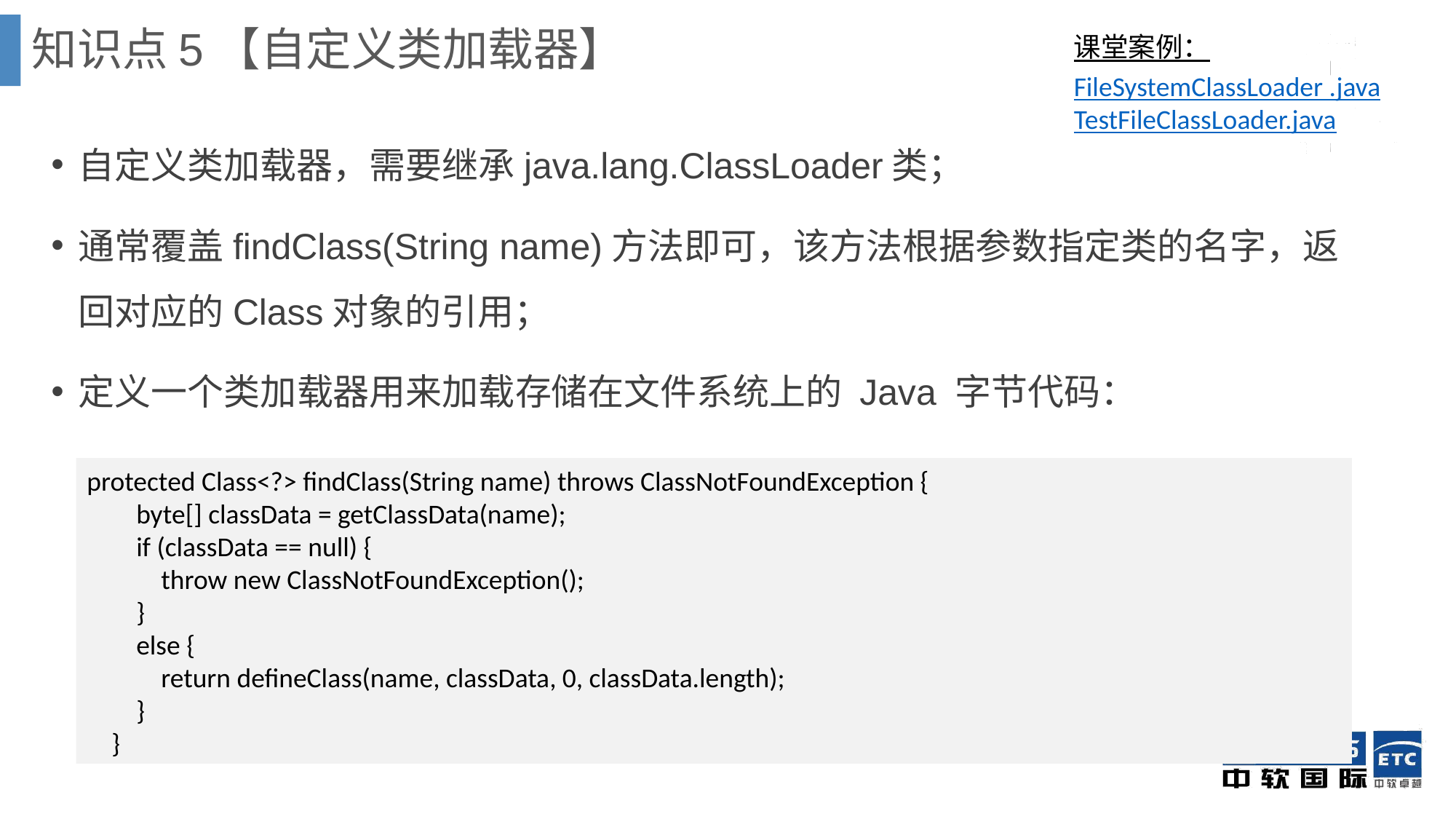

知识点5【自定义类加载器】
课堂案例：
FileSystemClassLoader .java
TestFileClassLoader.java
自定义类加载器，需要继承java.lang.ClassLoader类；
通常覆盖findClass(String name)方法即可，该方法根据参数指定类的名字，返回对应的Class对象的引用；
定义一个类加载器用来加载存储在文件系统上的 Java 字节代码：
protected Class<?> findClass(String name) throws ClassNotFoundException {
        byte[] classData = getClassData(name);
        if (classData == null) {
            throw new ClassNotFoundException();
        }
        else {
            return defineClass(name, classData, 0, classData.length);
        }
    }